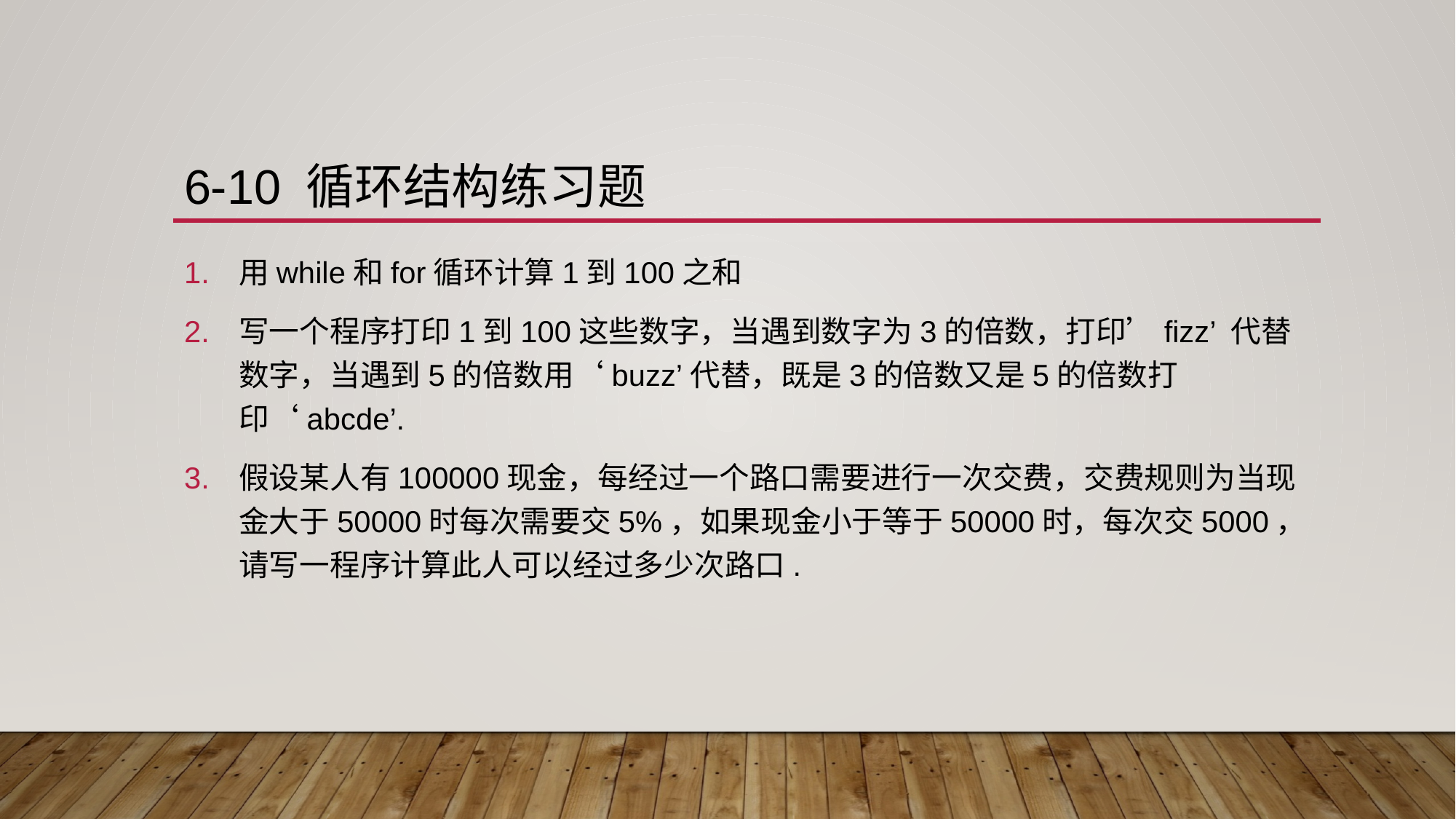

# 6-10 循环结构练习题
用while和for循环计算1到100之和
写一个程序打印1到100这些数字，当遇到数字为3的倍数，打印’fizz’ 代替数字，当遇到5的倍数用‘buzz’代替，既是3的倍数又是5的倍数打印‘abcde’.
假设某人有100000现金，每经过一个路口需要进行一次交费，交费规则为当现金大于50000时每次需要交5%，如果现金小于等于50000时，每次交5000，请写一程序计算此人可以经过多少次路口.